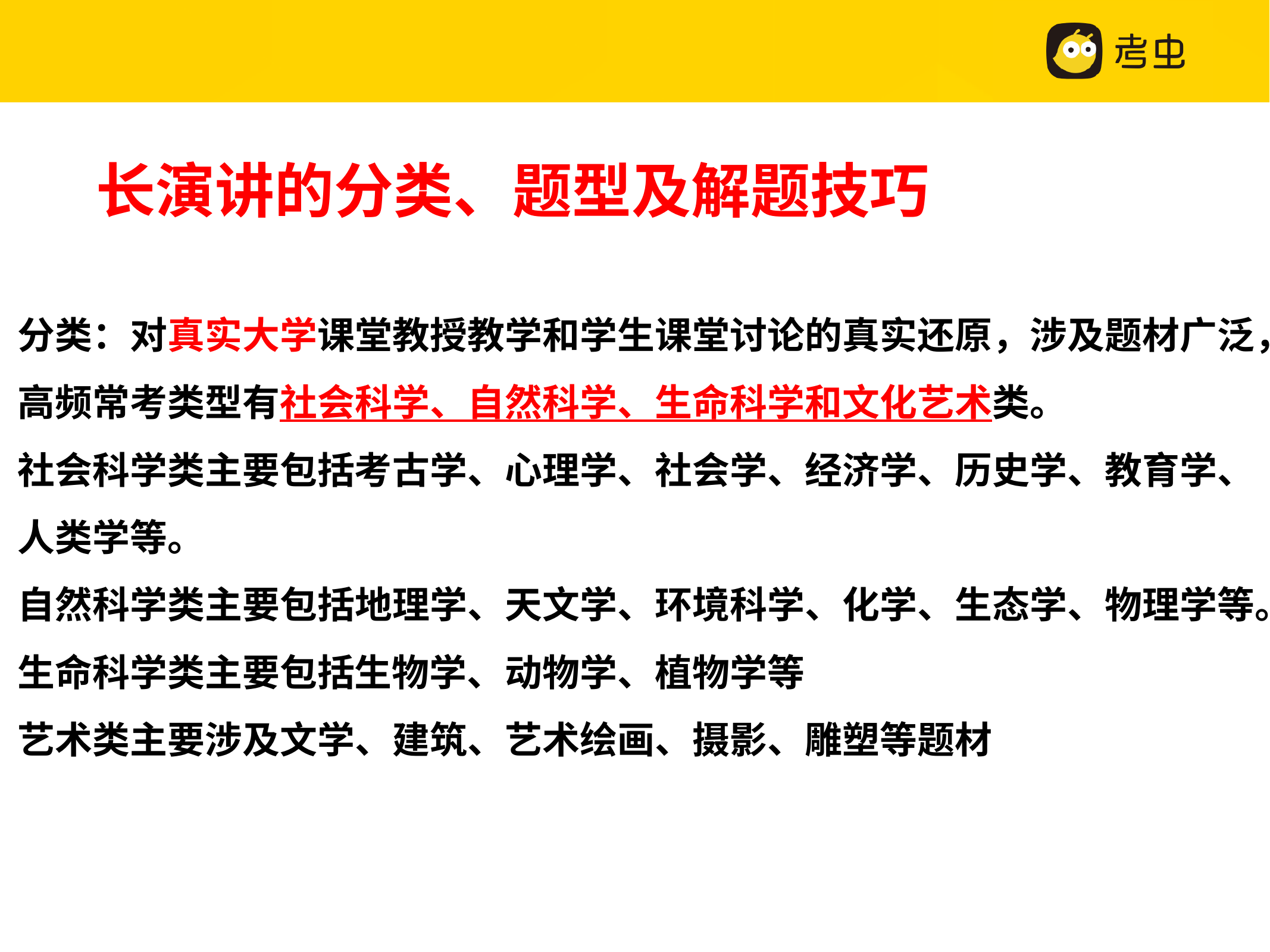

# 长演讲的分类、题型及解题技巧
分类：对真实大学课堂教授教学和学生课堂讨论的真实还原，涉及题材广泛，
高频常考类型有社会科学、自然科学、生命科学和文化艺术类。
社会科学类主要包括考古学、心理学、社会学、经济学、历史学、教育学、人类学等。
自然科学类主要包括地理学、天文学、环境科学、化学、生态学、物理学等。
生命科学类主要包括生物学、动物学、植物学等
艺术类主要涉及文学、建筑、艺术绘画、摄影、雕塑等题材